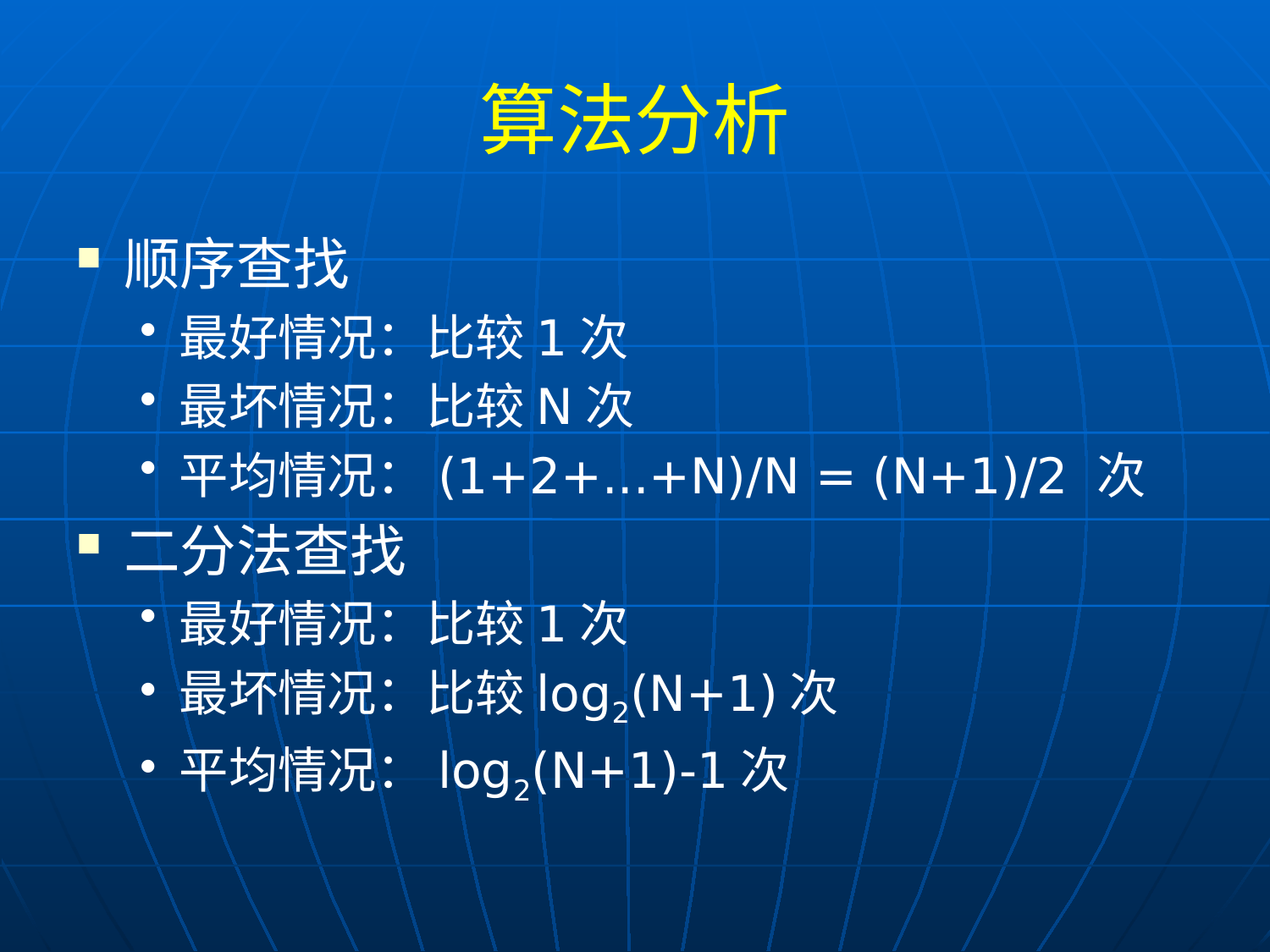

# 算法分析
顺序查找
最好情况：比较1次
最坏情况：比较N次
平均情况：(1+2+...+N)/N = (N+1)/2 次
二分法查找
最好情况：比较1次
最坏情况：比较log2(N+1)次
平均情况：log2(N+1)-1次